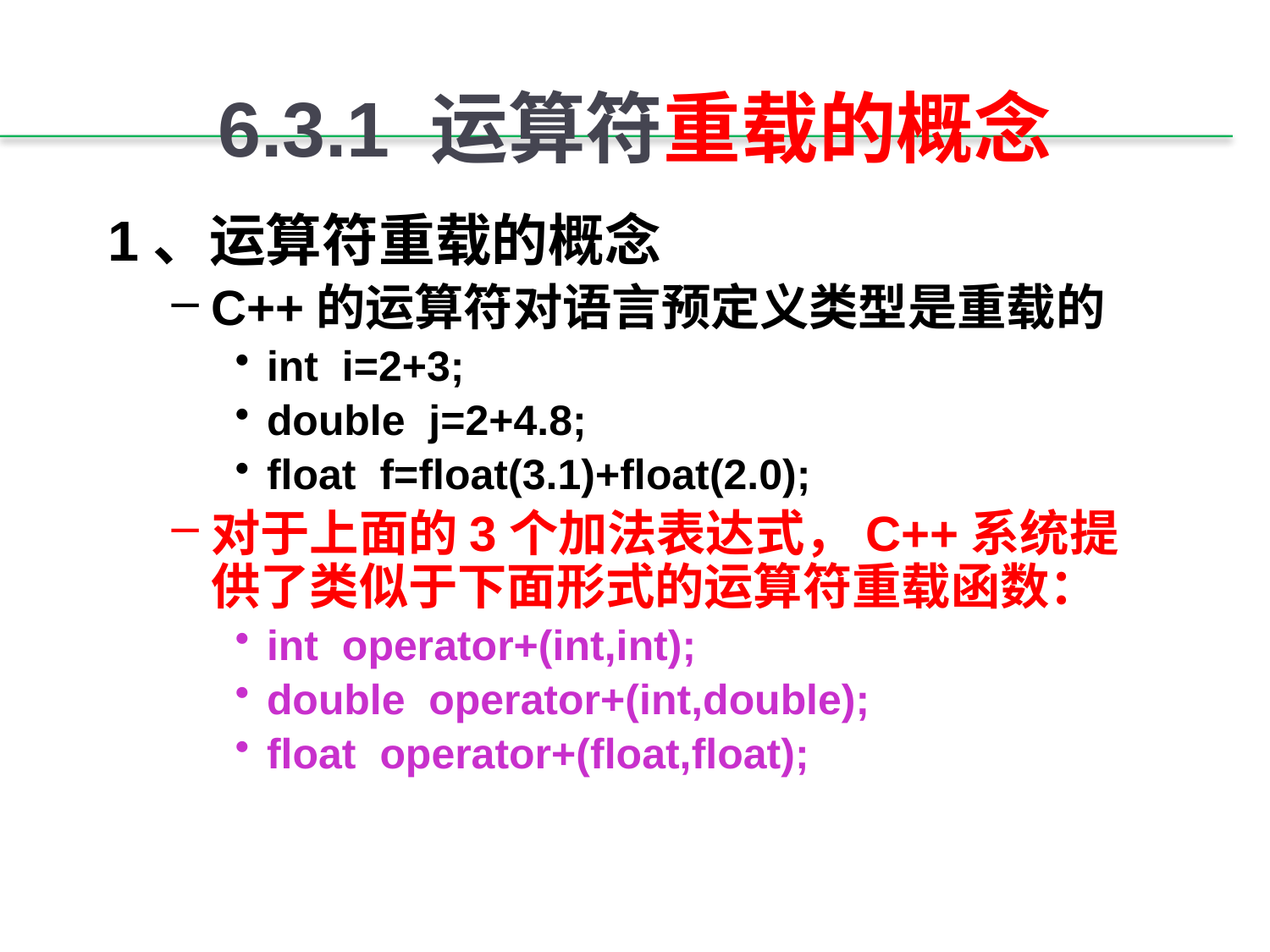

# 6.3.1 运算符重载的概念
1、运算符重载的概念
C++的运算符对语言预定义类型是重载的
int  i=2+3;
double  j=2+4.8;
float  f=float(3.1)+float(2.0);
对于上面的3个加法表达式，C++系统提供了类似于下面形式的运算符重载函数：
int  operator+(int,int);
double  operator+(int,double);
float  operator+(float,float);